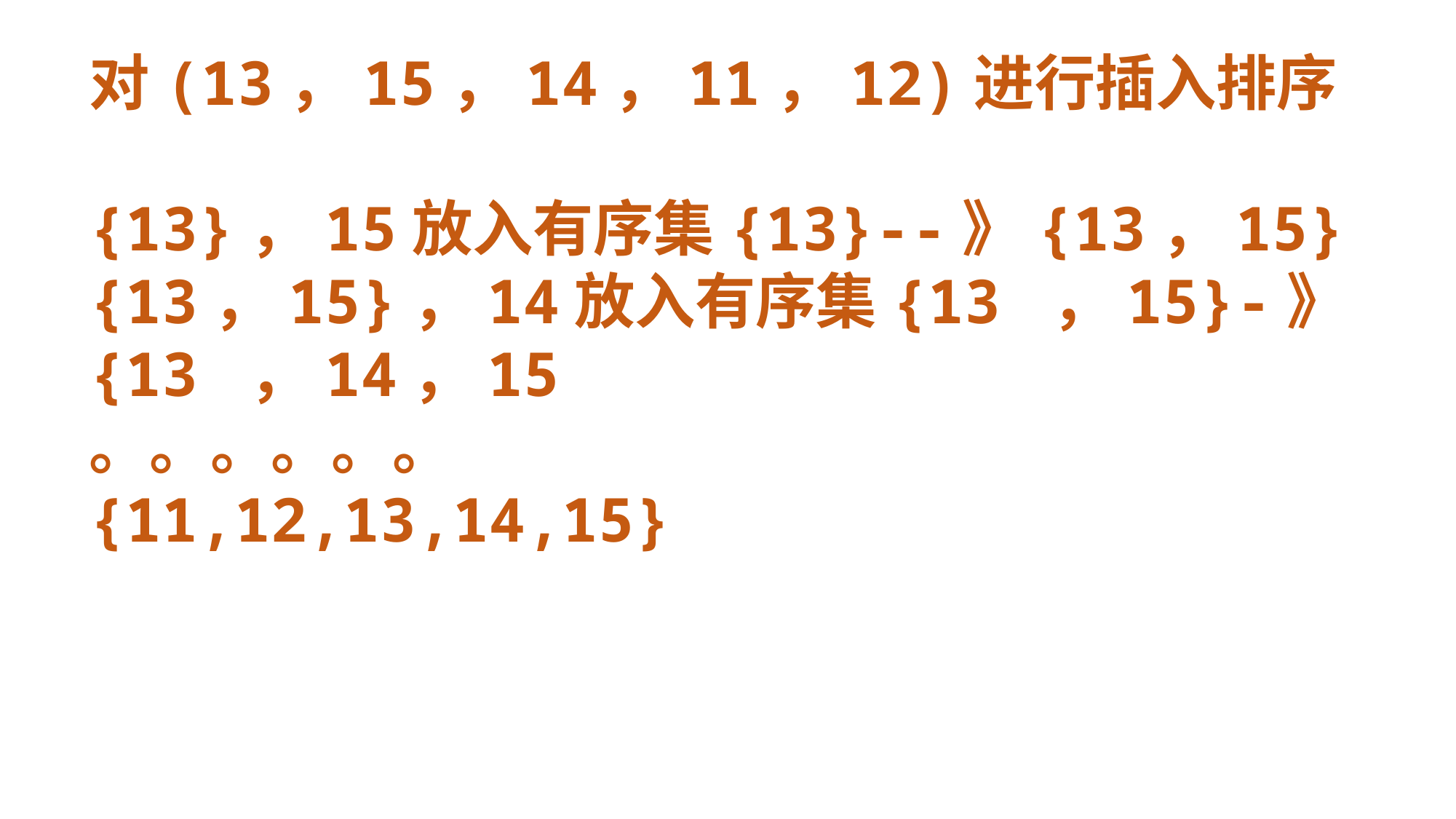

对(13，15，14，11，12)进行插入排序

{13}，15放入有序集{13}--》{13，15}
{13，15}，14放入有序集{13 ，15}-》 {13 ，14，15
。。。。。。
{11,12,13,14,15}